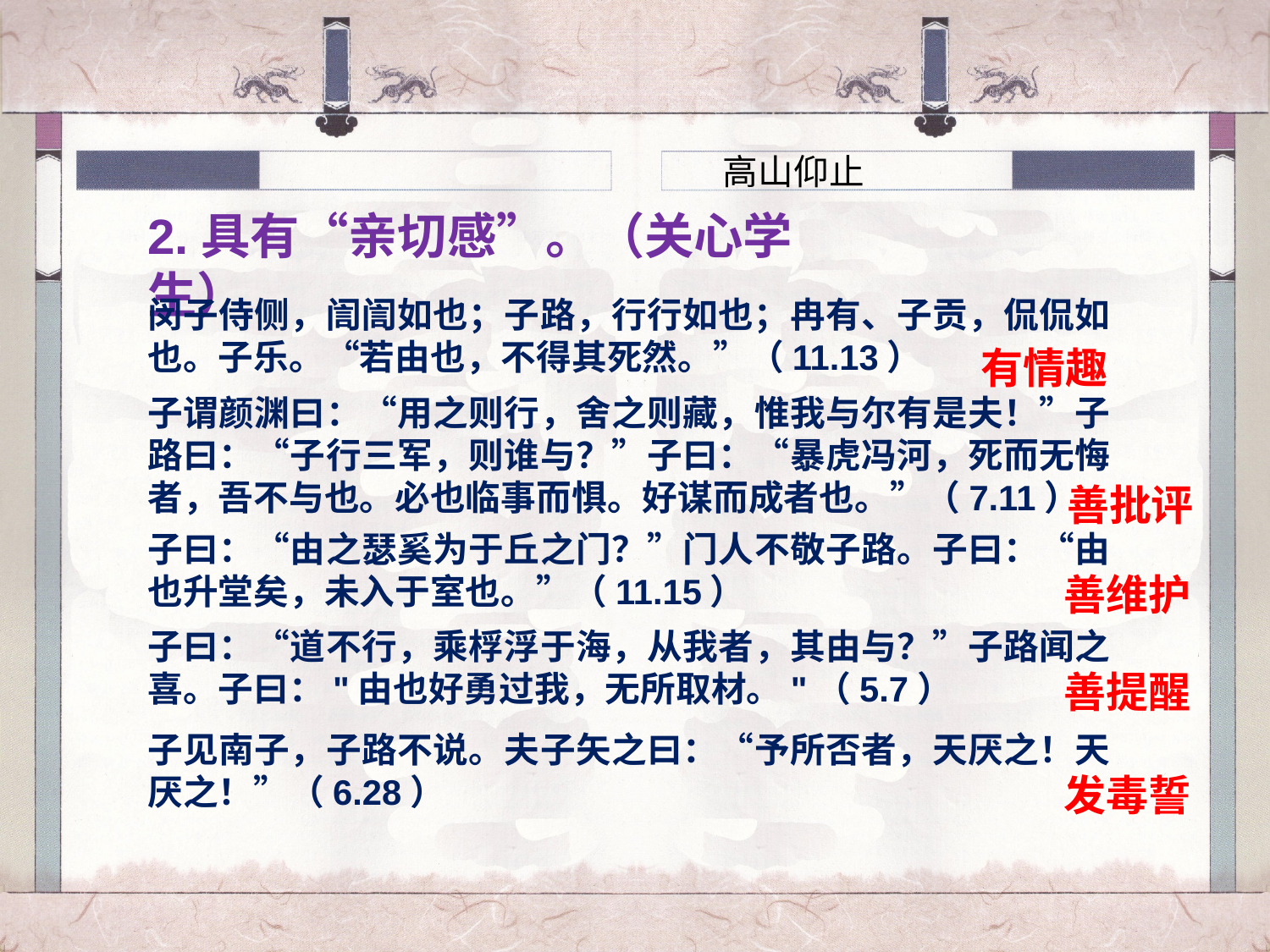

高山仰止
2.具有“亲切感”。（关心学生）
闵子侍侧，訚訚如也；子路，行行如也；冉有、子贡，侃侃如也。子乐。“若由也，不得其死然。”（11.13）
有情趣
子谓颜渊曰：“用之则行，舍之则藏，惟我与尔有是夫！”子路曰：“子行三军，则谁与？”子曰：“暴虎冯河，死而无悔者，吾不与也。必也临事而惧。好谋而成者也。”（7.11）
善批评
子曰：“由之瑟奚为于丘之门？”门人不敬子路。子曰：“由也升堂矣，未入于室也。”（11.15）
善维护
子曰：“道不行，乘桴浮于海，从我者，其由与？”子路闻之喜。子曰："由也好勇过我，无所取材。"（5.7）
善提醒
子见南子，子路不说。夫子矢之曰：“予所否者，天厌之！天厌之！”（6.28）
发毒誓